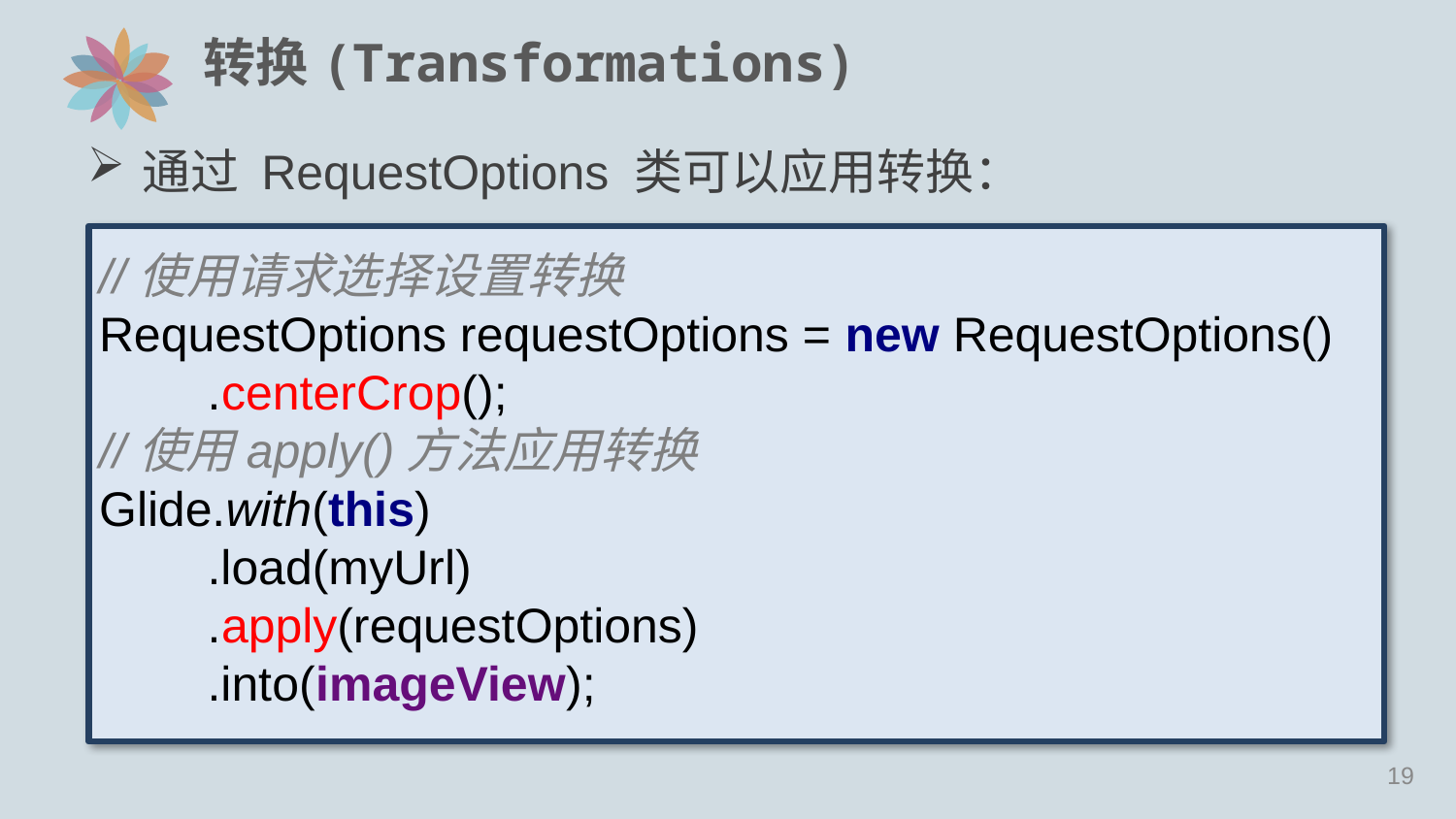

# 转换(Transformations)
通过 RequestOptions 类可以应用转换：

//使用请求选择设置转换
RequestOptions requestOptions = new RequestOptions()
        .centerCrop();
//使用apply()方法应用转换
Glide.with(this)
        .load(myUrl)
        .apply(requestOptions)
        .into(imageView);

19